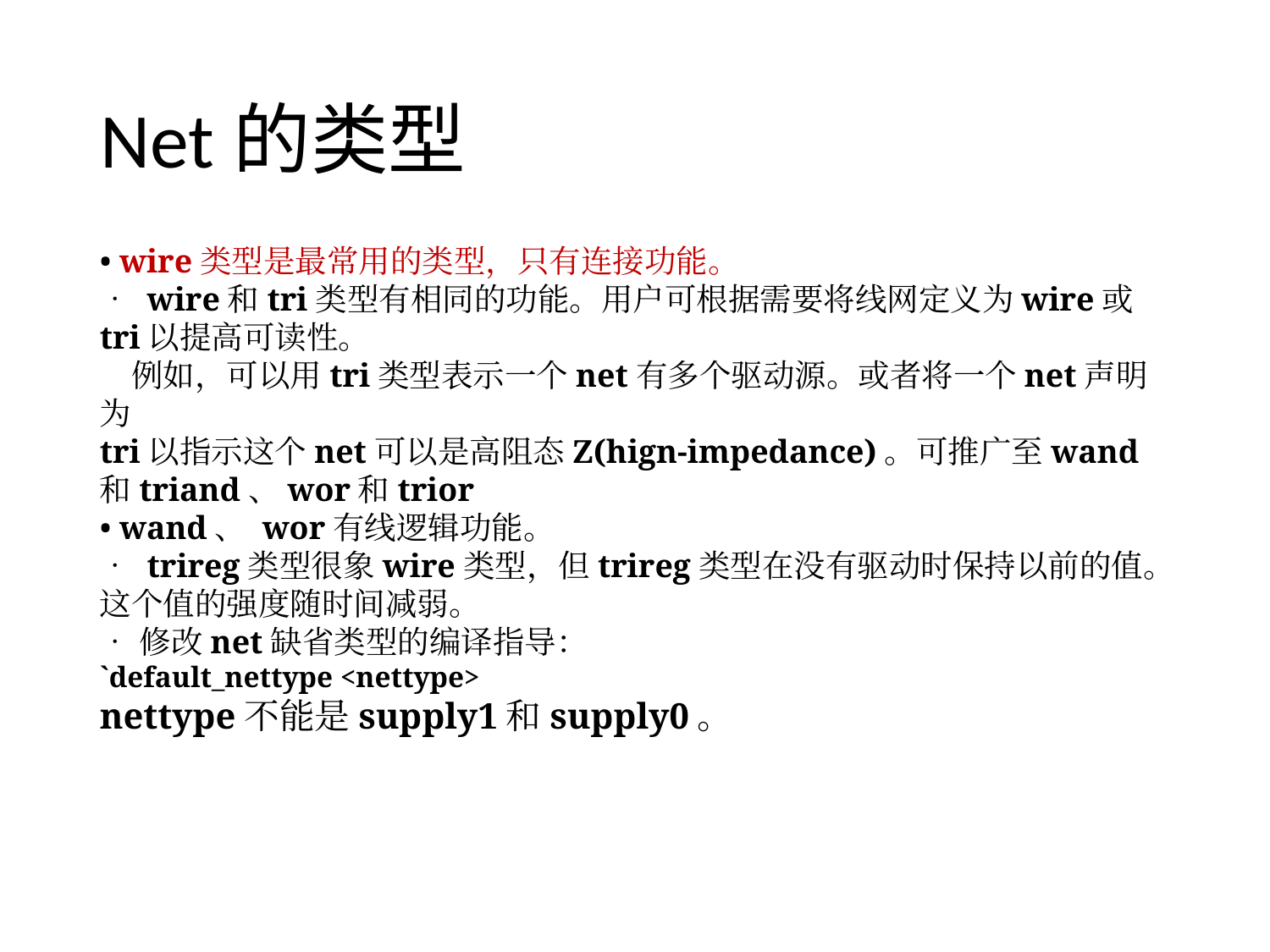

# Net的类型
• wire类型是最常用的类型，只有连接功能。
• wire和tri类型有相同的功能。用户可根据需要将线网定义为wire或tri以提高可读性。
   例如，可以用tri类型表示一个net有多个驱动源。或者将一个net声明为
tri以指示这个net可以是高阻态Z(hign-impedance)。可推广至wand和triand、wor和trior
• wand、 wor有线逻辑功能。
• trireg类型很象wire类型，但trireg类型在没有驱动时保持以前的值。这个值的强度随时间减弱。
• 修改net缺省类型的编译指导：
`default_nettype <nettype>
nettype不能是supply1和supply0。